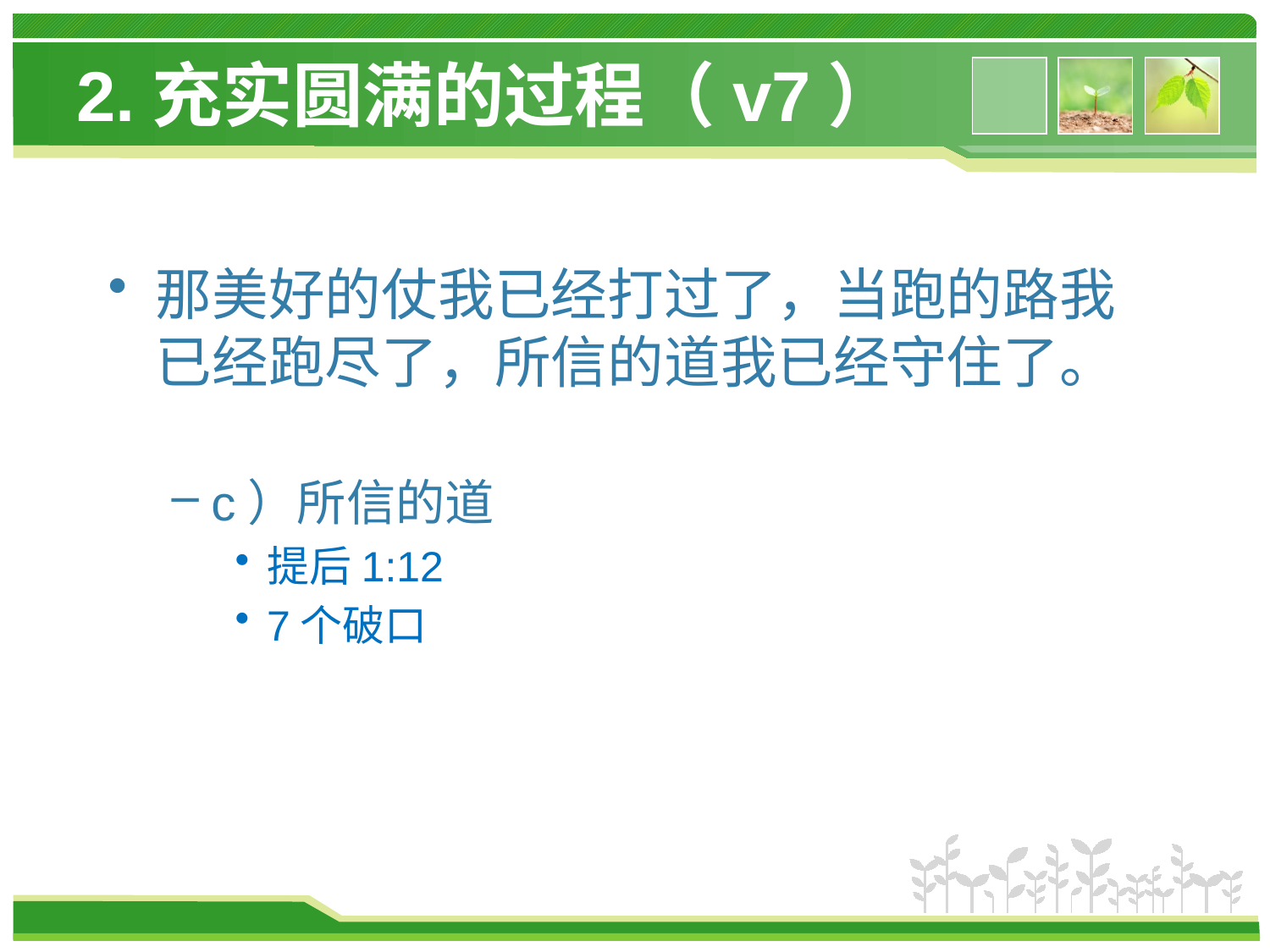

# 2.充实圆满的过程（v7）
那美好的仗我已经打过了，当跑的路我已经跑尽了，所信的道我已经守住了。
c）所信的道
提后1:12
7个破口